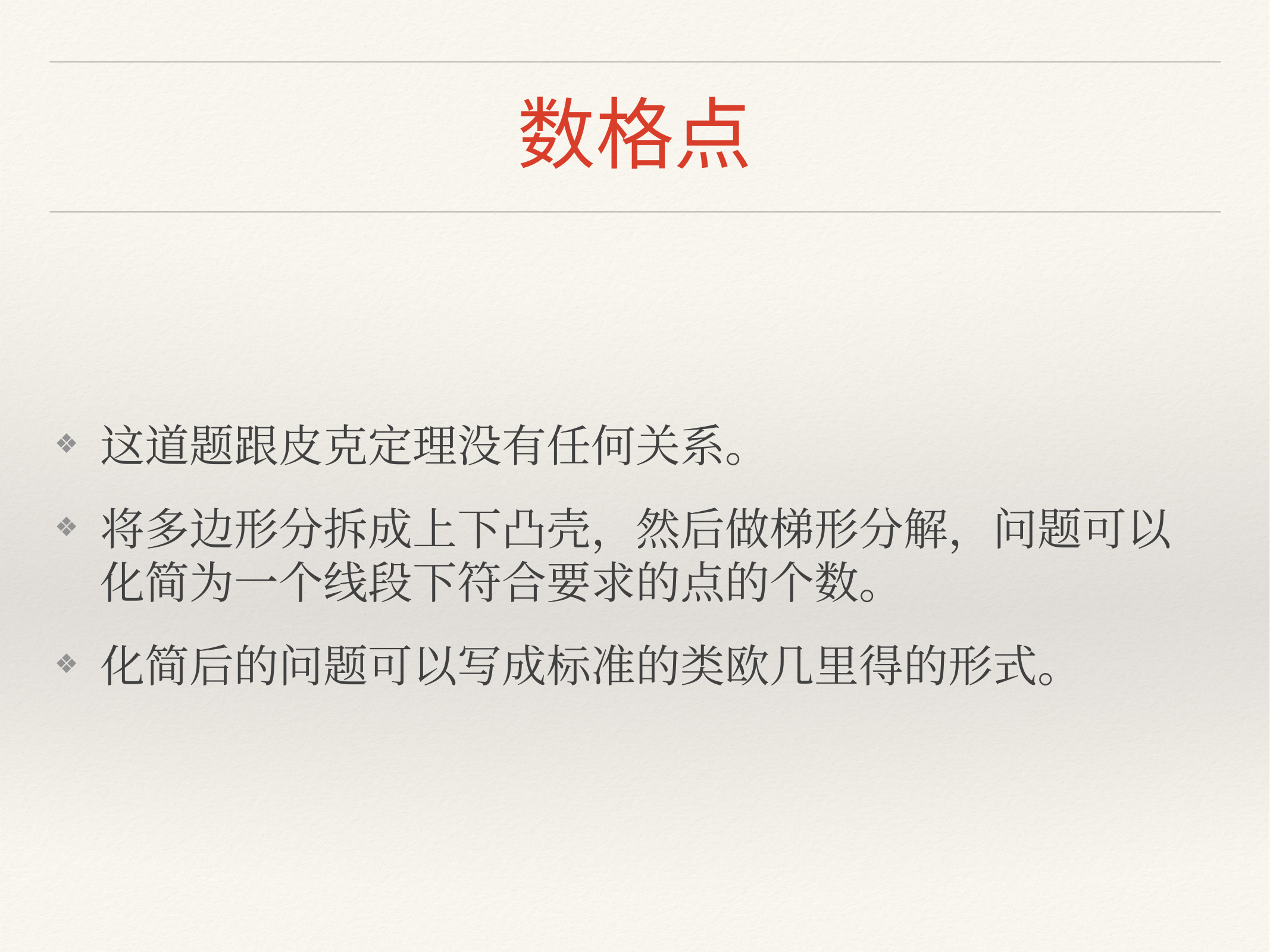

# 数格点
这道题跟皮克定理没有任何关系。
将多边形分拆成上下凸壳，然后做梯形分解，问题可以化简为一个线段下符合要求的点的个数。
化简后的问题可以写成标准的类欧几里得的形式。